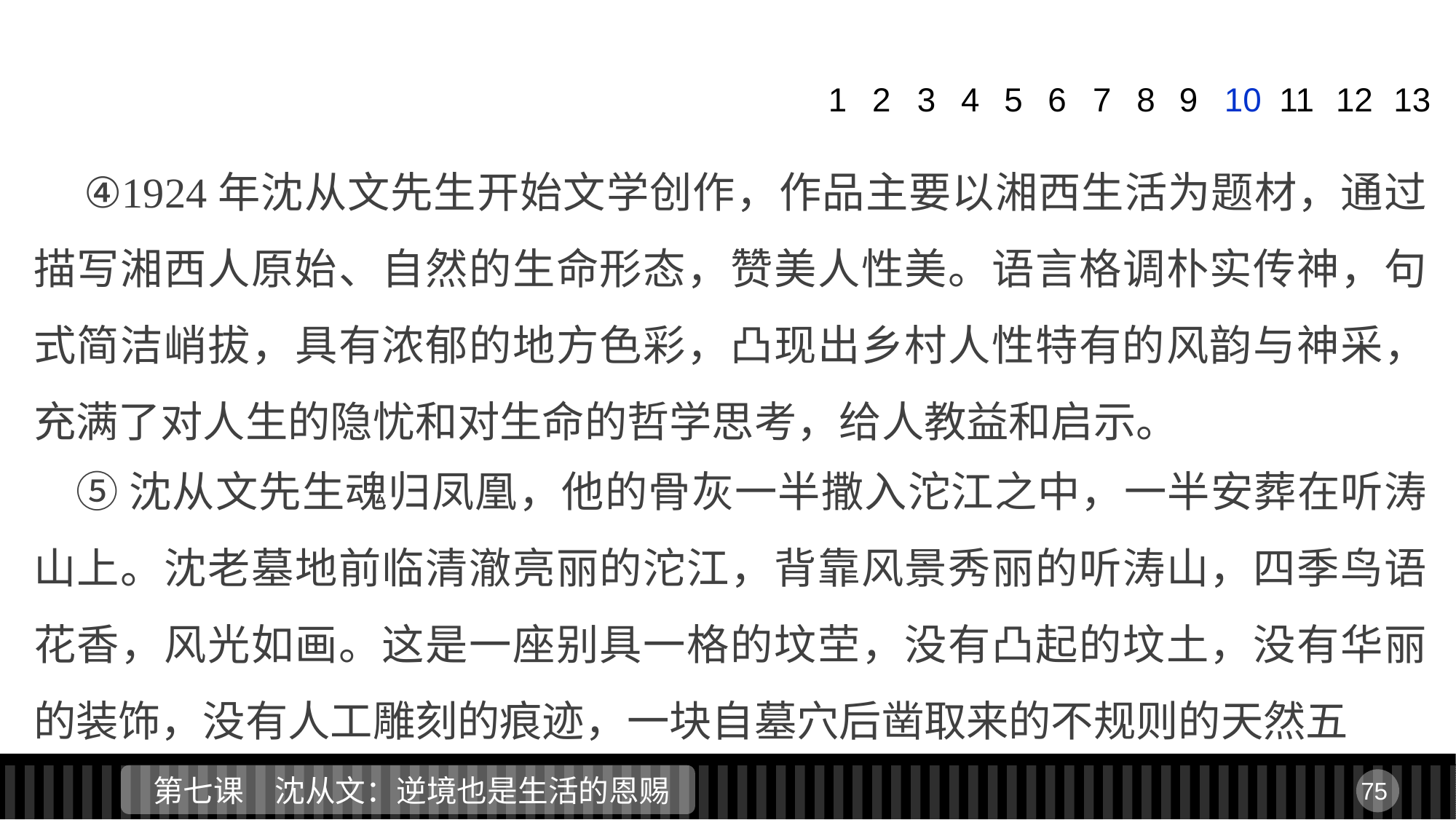

1
2
3
4
5
6
7
8
9
10
11
12
13
    ④1924年沈从文先生开始文学创作，作品主要以湘西生活为题材，通过描写湘西人原始、自然的生命形态，赞美人性美。语言格调朴实传神，句式简洁峭拔，具有浓郁的地方色彩，凸现出乡村人性特有的风韵与神采，充满了对人生的隐忧和对生命的哲学思考，给人教益和启示。
    ⑤沈从文先生魂归凤凰，他的骨灰一半撒入沱江之中，一半安葬在听涛山上。沈老墓地前临清澈亮丽的沱江，背靠风景秀丽的听涛山，四季鸟语花香，风光如画。这是一座别具一格的坟茔，没有凸起的坟土，没有华丽的装饰，没有人工雕刻的痕迹，一块自墓穴后凿取来的不规则的天然五